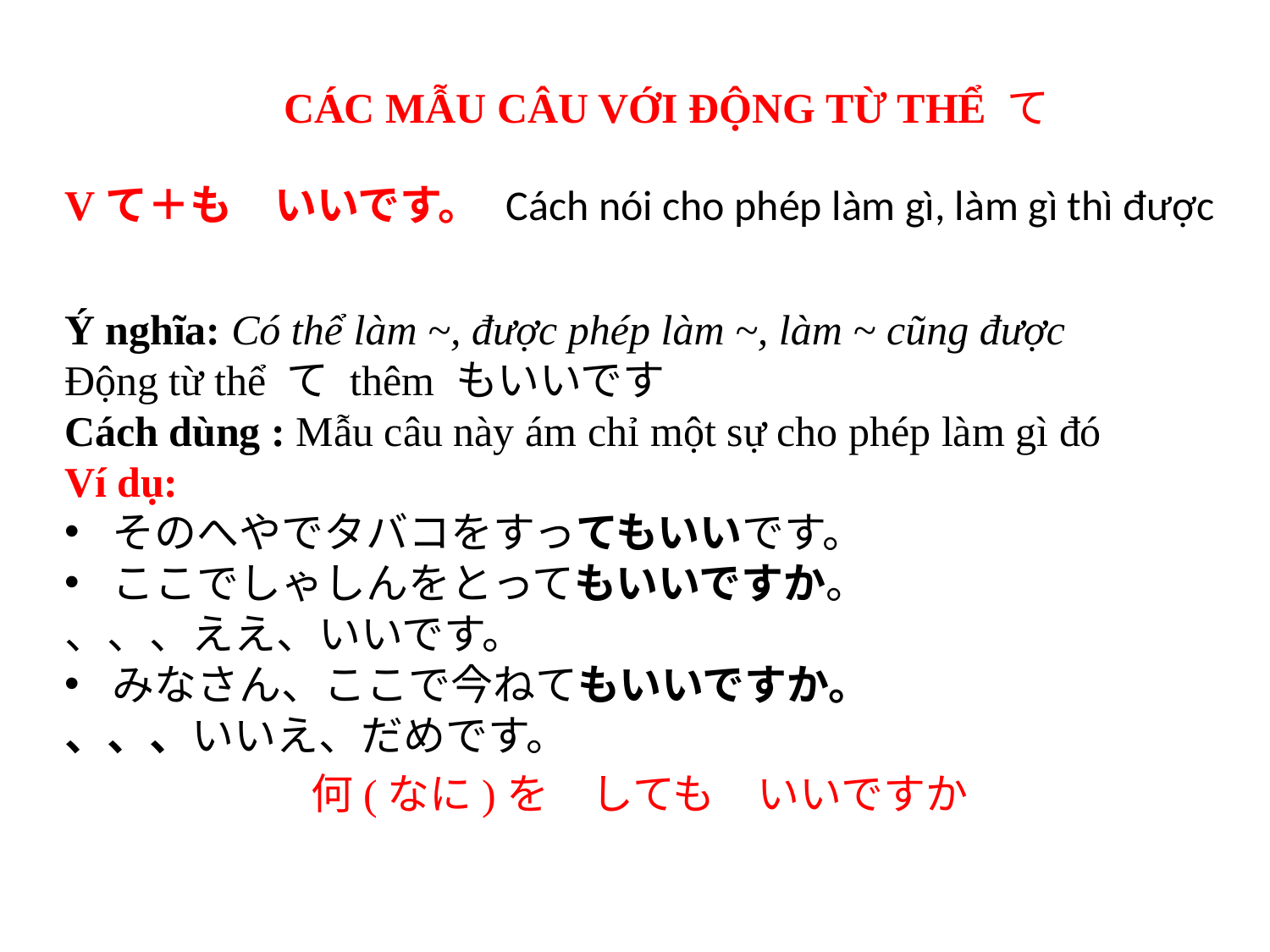

CÁC MẪU CÂU VỚI ĐỘNG TỪ THỂ て
Cách nói cho phép làm gì, làm gì thì được
Vて＋も　いいです。
Ý nghĩa: Có thể làm ~, được phép làm ~, làm ~ cũng được
Động từ thể て thêm もいいです
Cách dùng : Mẫu câu này ám chỉ một sự cho phép làm gì đó
Ví dụ:
そのへやでタバコをすってもいいです。
ここでしゃしんをとってもいいですか。
、、、ええ、いいです。
みなさん、ここで今ねてもいいですか。
、、、いいえ、だめです。
何(なに)を　しても　いいですか